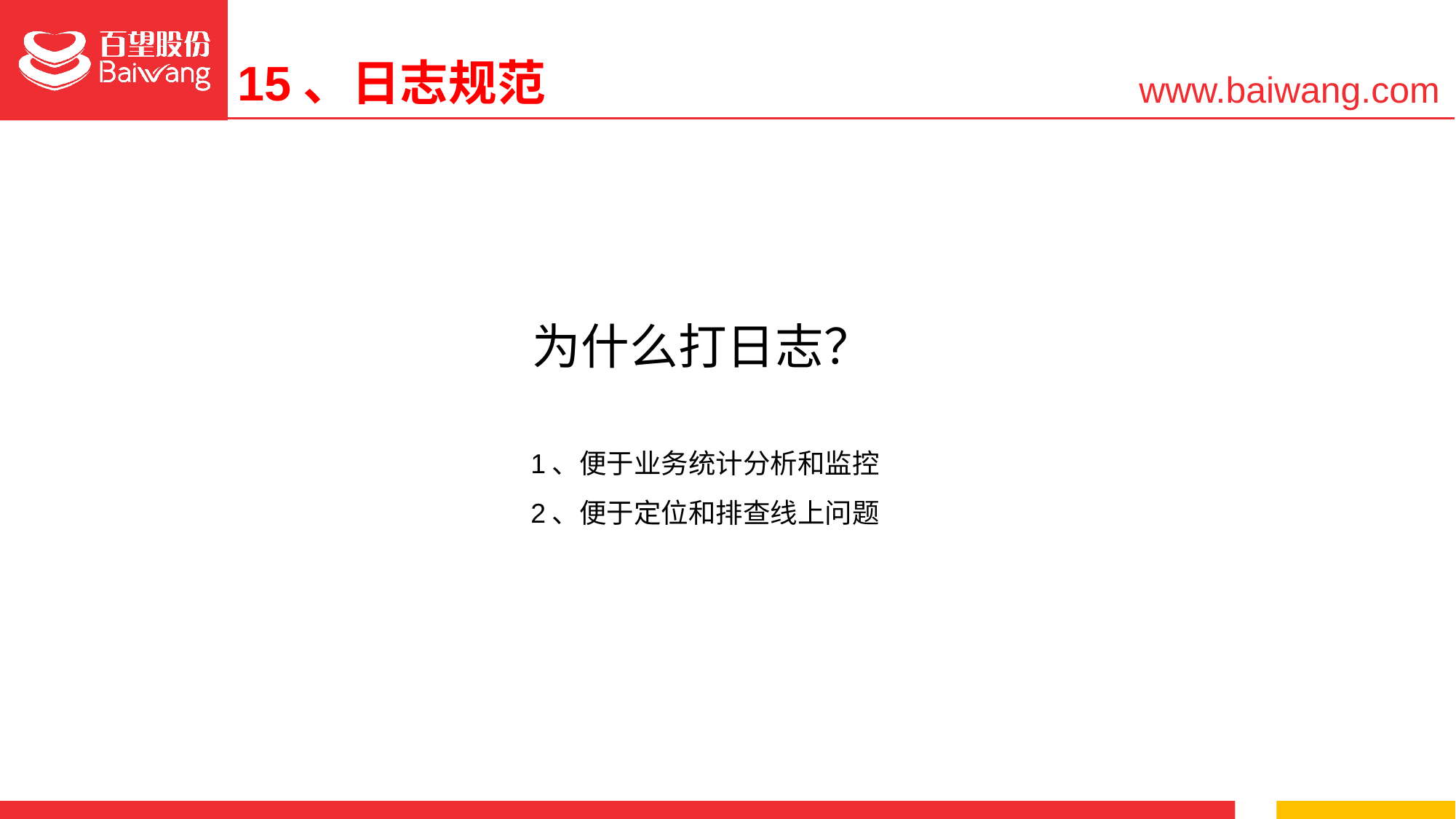

15、日志规范
为什么打日志？
1、便于业务统计分析和监控
2、便于定位和排查线上问题